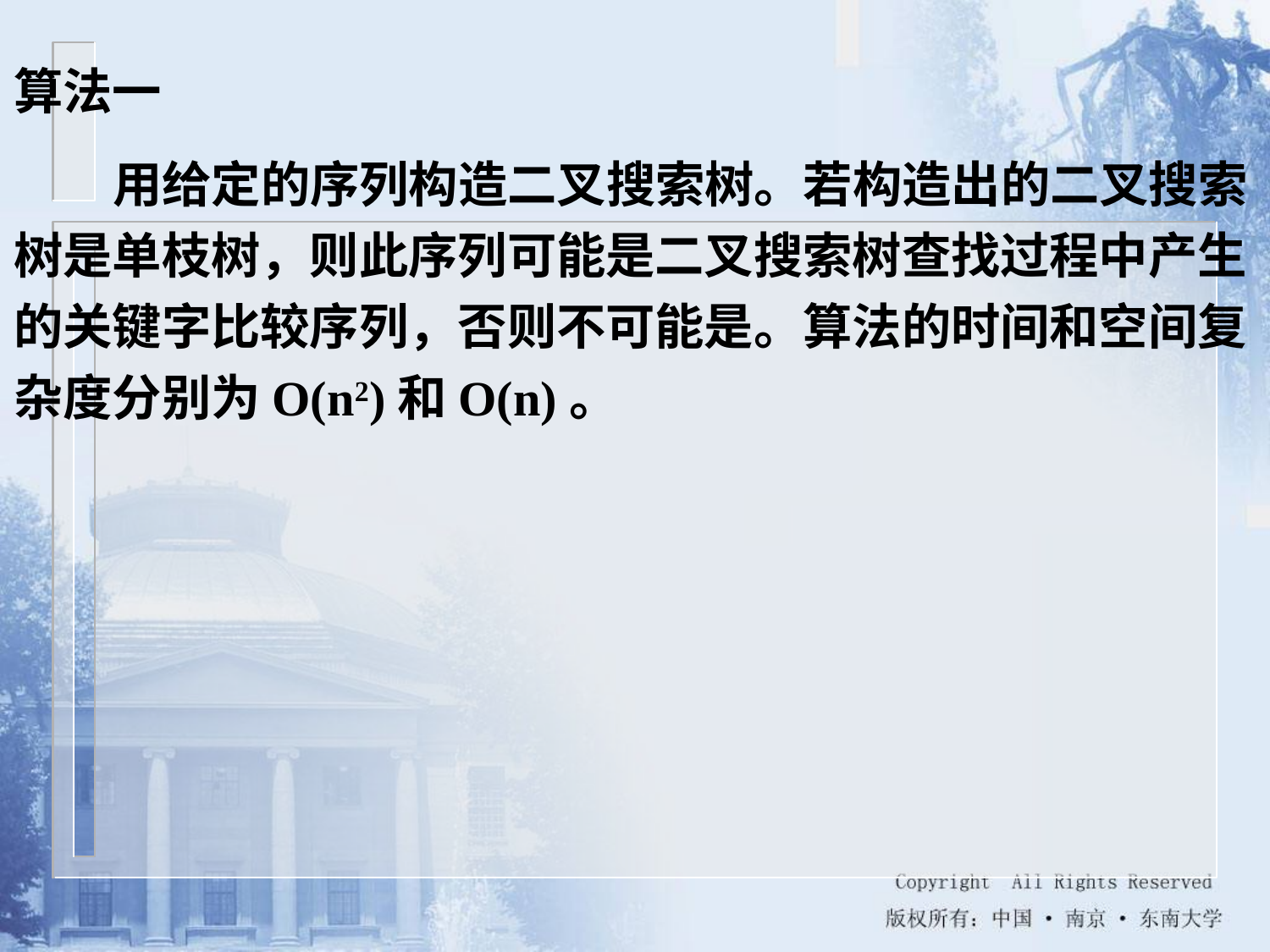

算法一
用给定的序列构造二叉搜索树。若构造出的二叉搜索树是单枝树，则此序列可能是二叉搜索树查找过程中产生的关键字比较序列，否则不可能是。算法的时间和空间复杂度分别为O(n2)和O(n)。